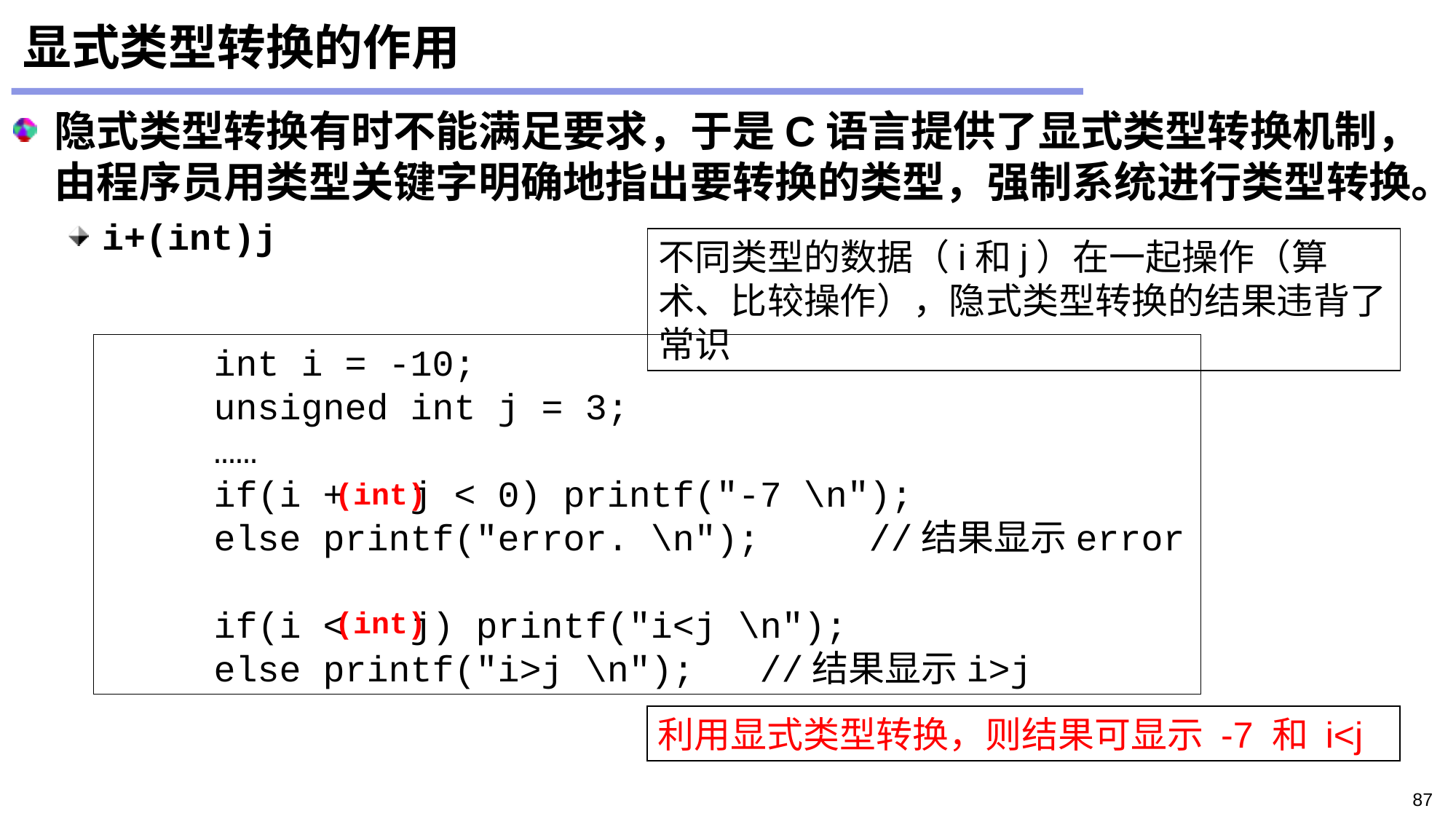

# 显式类型转换的作用
隐式类型转换有时不能满足要求，于是C语言提供了显式类型转换机制，由程序员用类型关键字明确地指出要转换的类型，强制系统进行类型转换。
i+(int)j
不同类型的数据（i和j）在一起操作（算术、比较操作），隐式类型转换的结果违背了常识
	int i = -10;
	unsigned int j = 3;
	……
	if(i +   j < 0) printf("-7 \n");
	else printf("error. \n");	//结果显示error

	if(i <   j) printf("i<j \n");
	else printf("i>j \n");	//结果显示i>j
(int)
(int)
利用显式类型转换，则结果可显示 -7 和 i<j
87